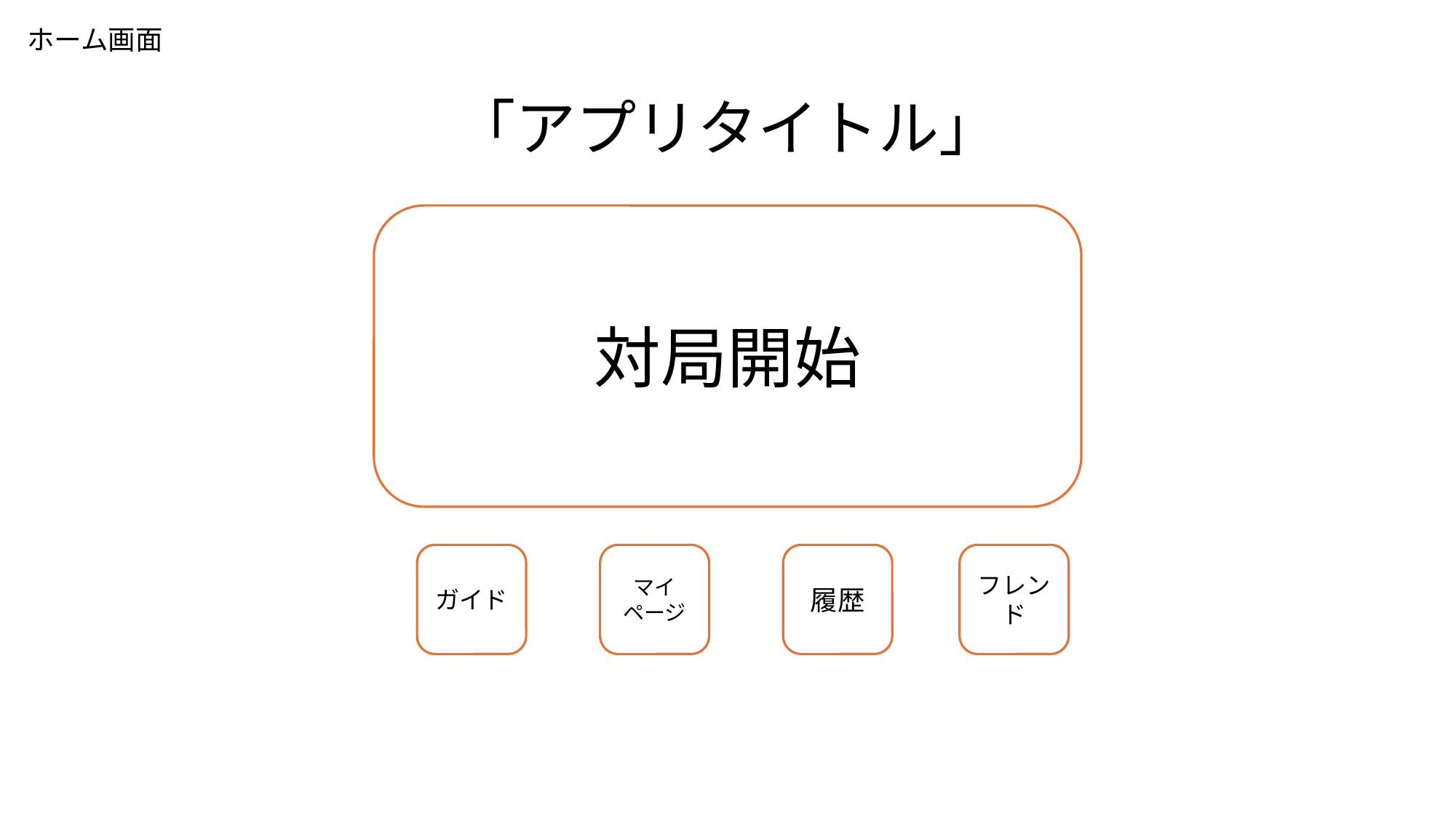

ホーム画面
「アプリタイトル」
対局開始
ガイド
マイページ
履歴
フレンド